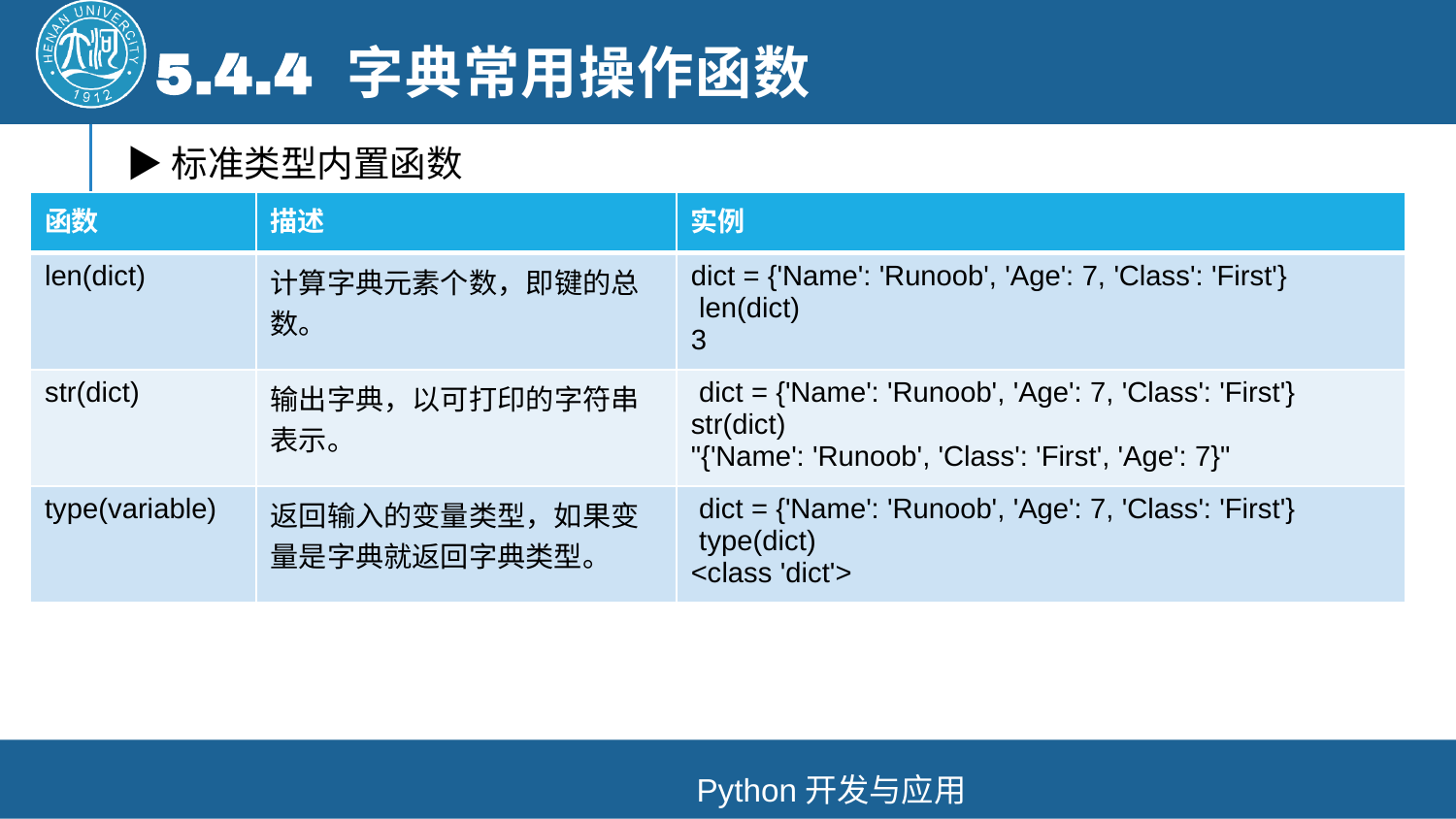

5.4.4 字典常用操作函数
▶标准类型内置函数
| 函数 | 描述 | 实例 |
| --- | --- | --- |
| len(dict) | 计算字典元素个数，即键的总数。 | dict = {'Name': 'Runoob', 'Age': 7, 'Class': 'First'} len(dict) 3 |
| str(dict) | 输出字典，以可打印的字符串表示。 | dict = {'Name': 'Runoob', 'Age': 7, 'Class': 'First'} str(dict) "{'Name': 'Runoob', 'Class': 'First', 'Age': 7}" |
| type(variable) | 返回输入的变量类型，如果变量是字典就返回字典类型。 | dict = {'Name': 'Runoob', 'Age': 7, 'Class': 'First'} type(dict) <class 'dict'> |

Python开发与应用
25